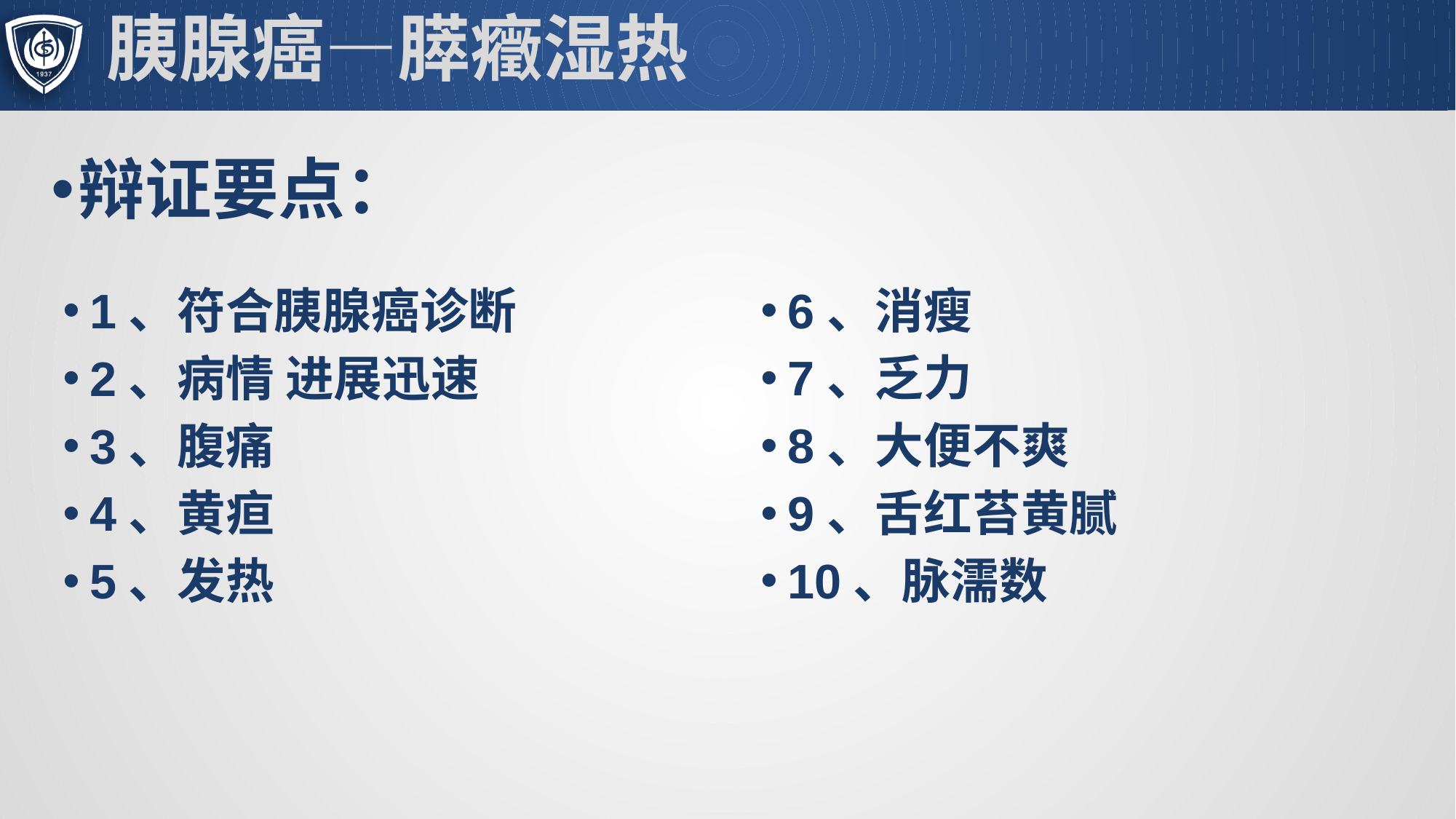

# 胰腺癌—膵癥湿热
辩证要点：

6、消瘦
7、乏力
8、大便不爽
9、舌红苔黄腻
10、脉濡数
1、符合胰腺癌诊断
2、病情 进展迅速
3、腹痛
4、黄疸
5、发热